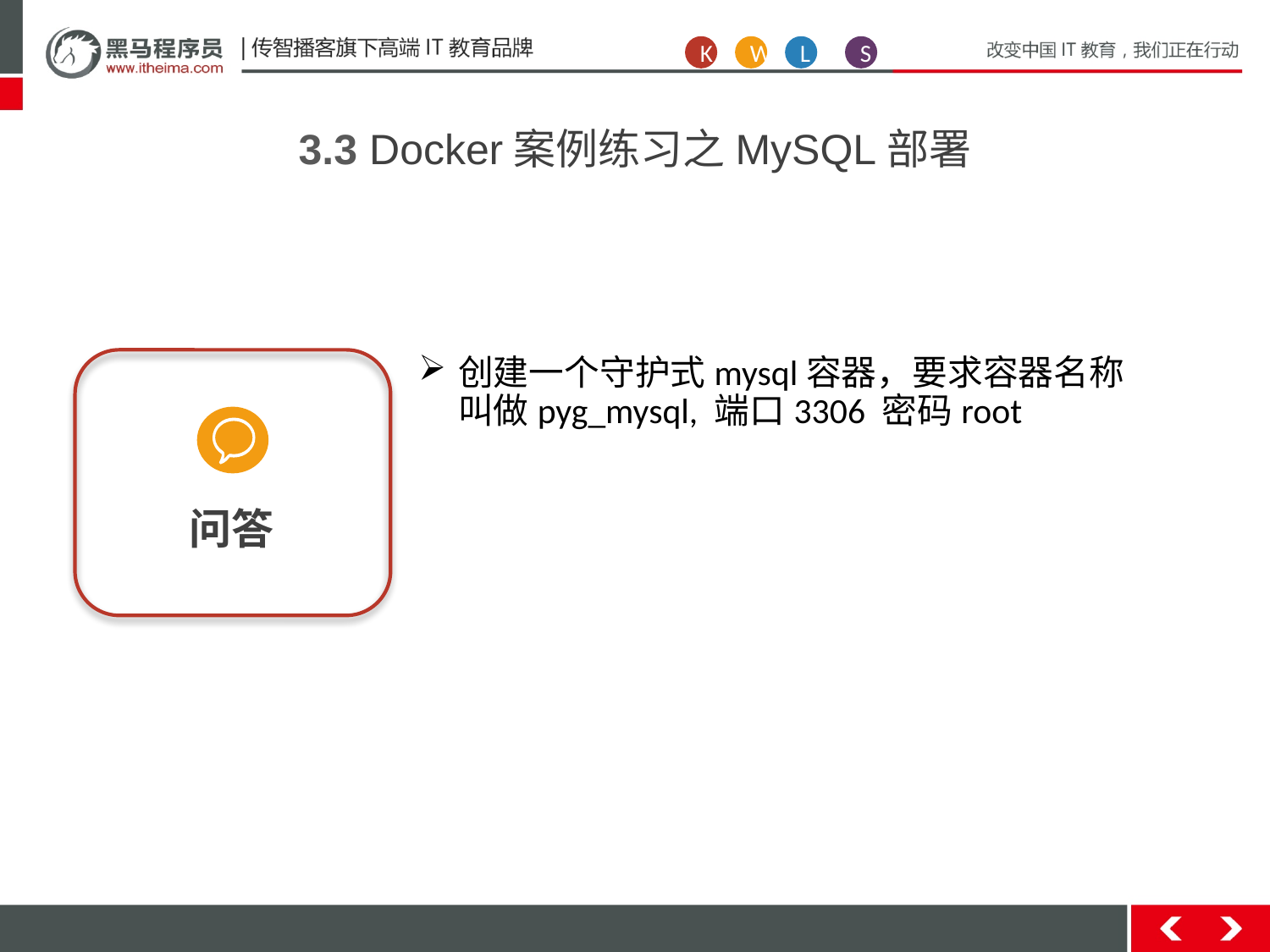

K
W
L
S
3.3 Docker案例练习之MySQL部署

创建一个守护式mysql容器，要求容器名称叫做pyg_mysql, 端口3306 密码root

问答